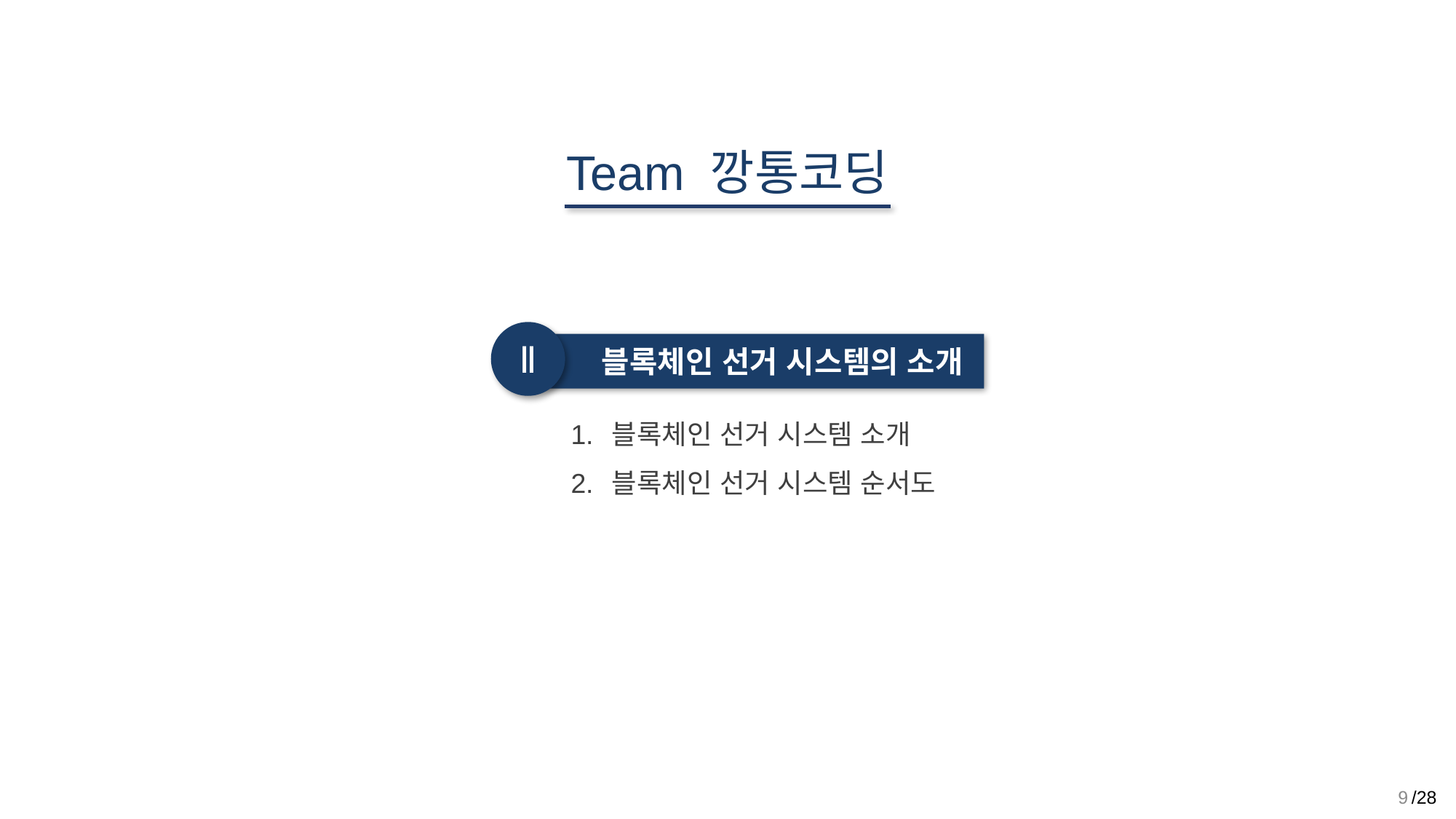

Team 깡통코딩
Ⅱ
       블록체인 선거 시스템의 소개
블록체인 선거 시스템 소개
블록체인 선거 시스템 순서도
9